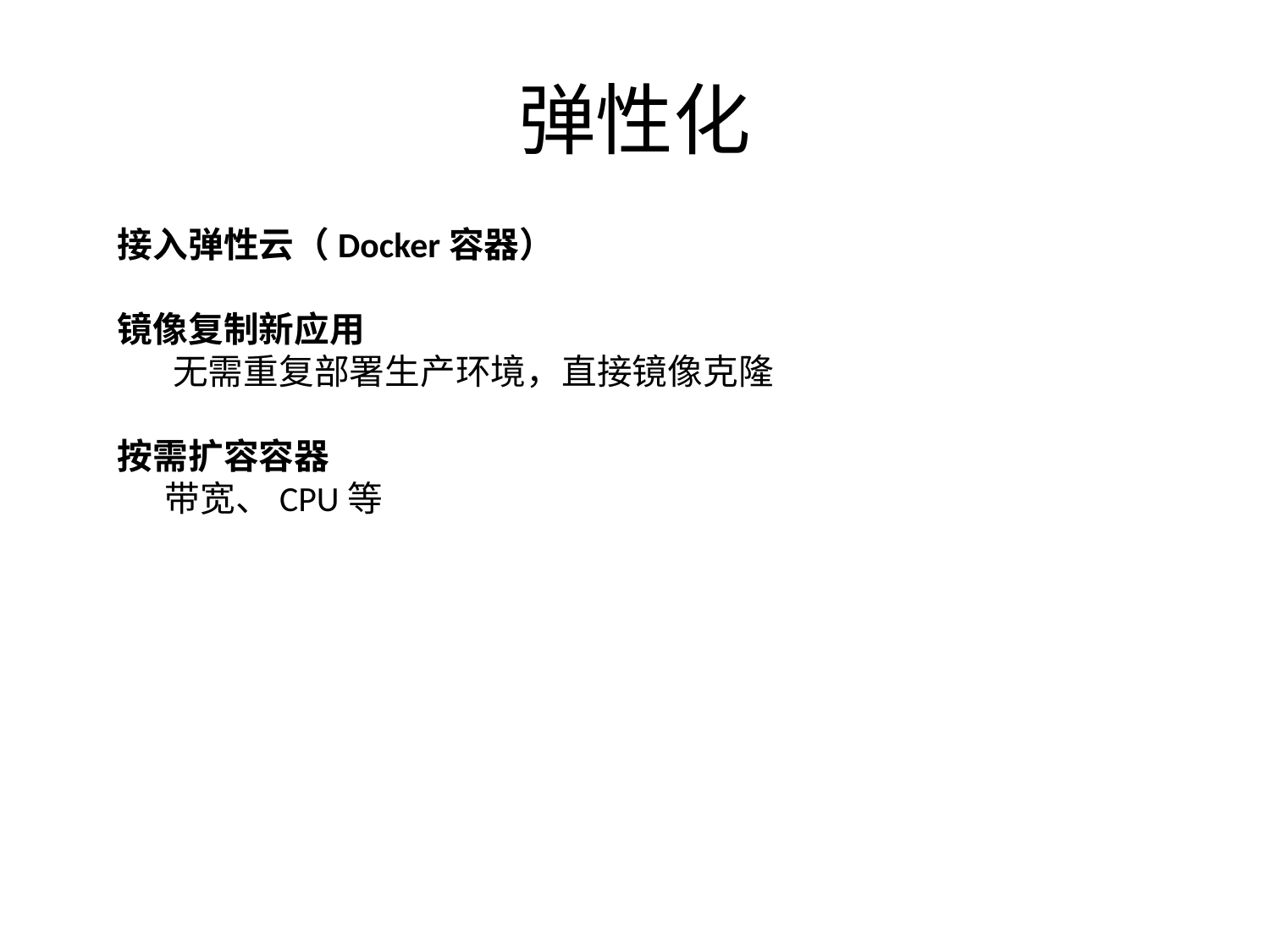

# 弹性化
接入弹性云（Docker容器）

镜像复制新应用
      无需重复部署生产环境，直接镜像克隆

按需扩容容器
     带宽、CPU等